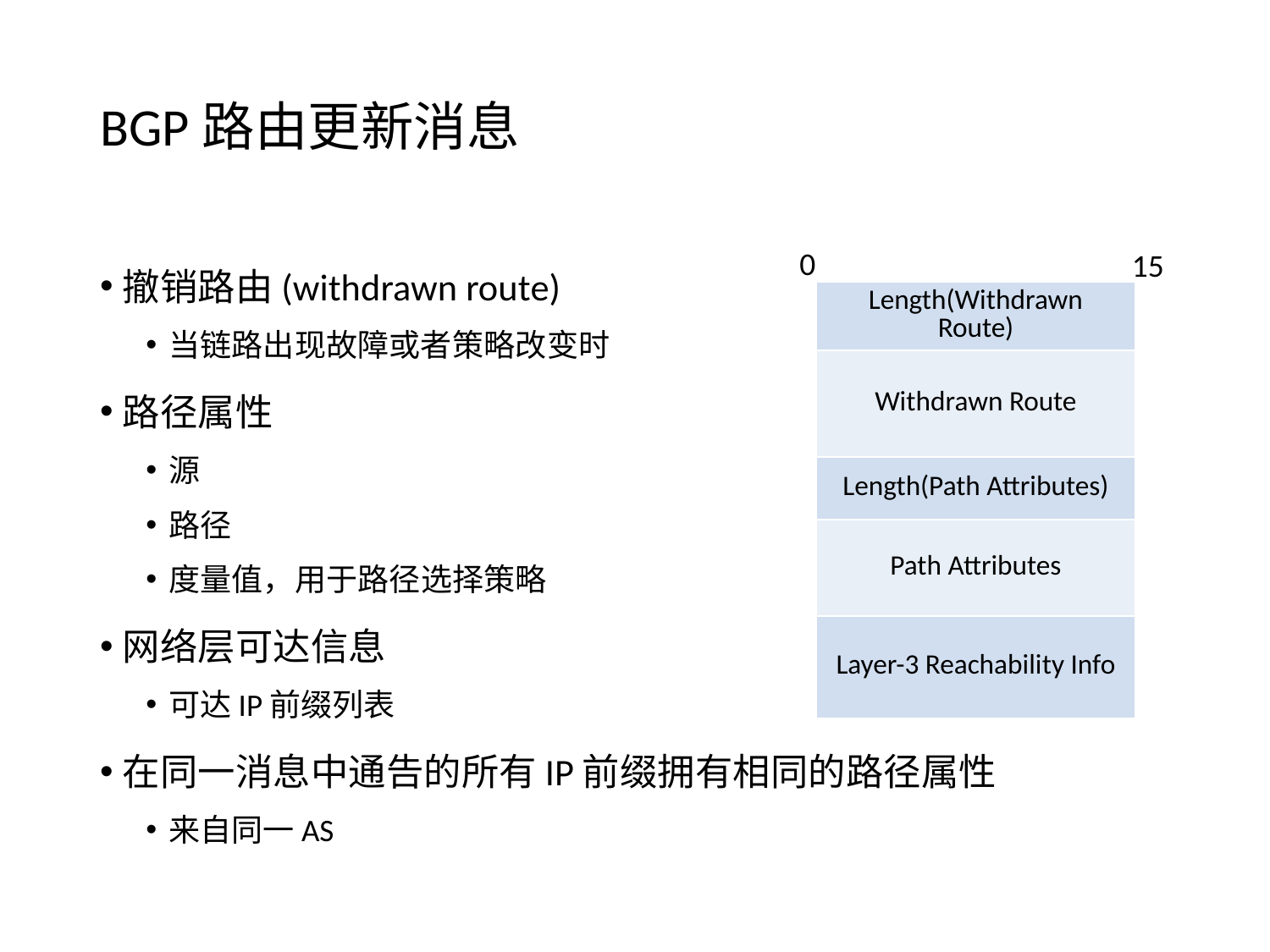

# BGP路由更新消息
0
15
撤销路由(withdrawn route)
当链路出现故障或者策略改变时
路径属性
源
路径
度量值，用于路径选择策略
网络层可达信息
可达IP前缀列表
在同一消息中通告的所有IP前缀拥有相同的路径属性
来自同一AS
| Length(Withdrawn Route) |
| --- |
| Withdrawn Route |
| Length(Path Attributes) |
| Path Attributes |
| Layer-3 Reachability Info |
38